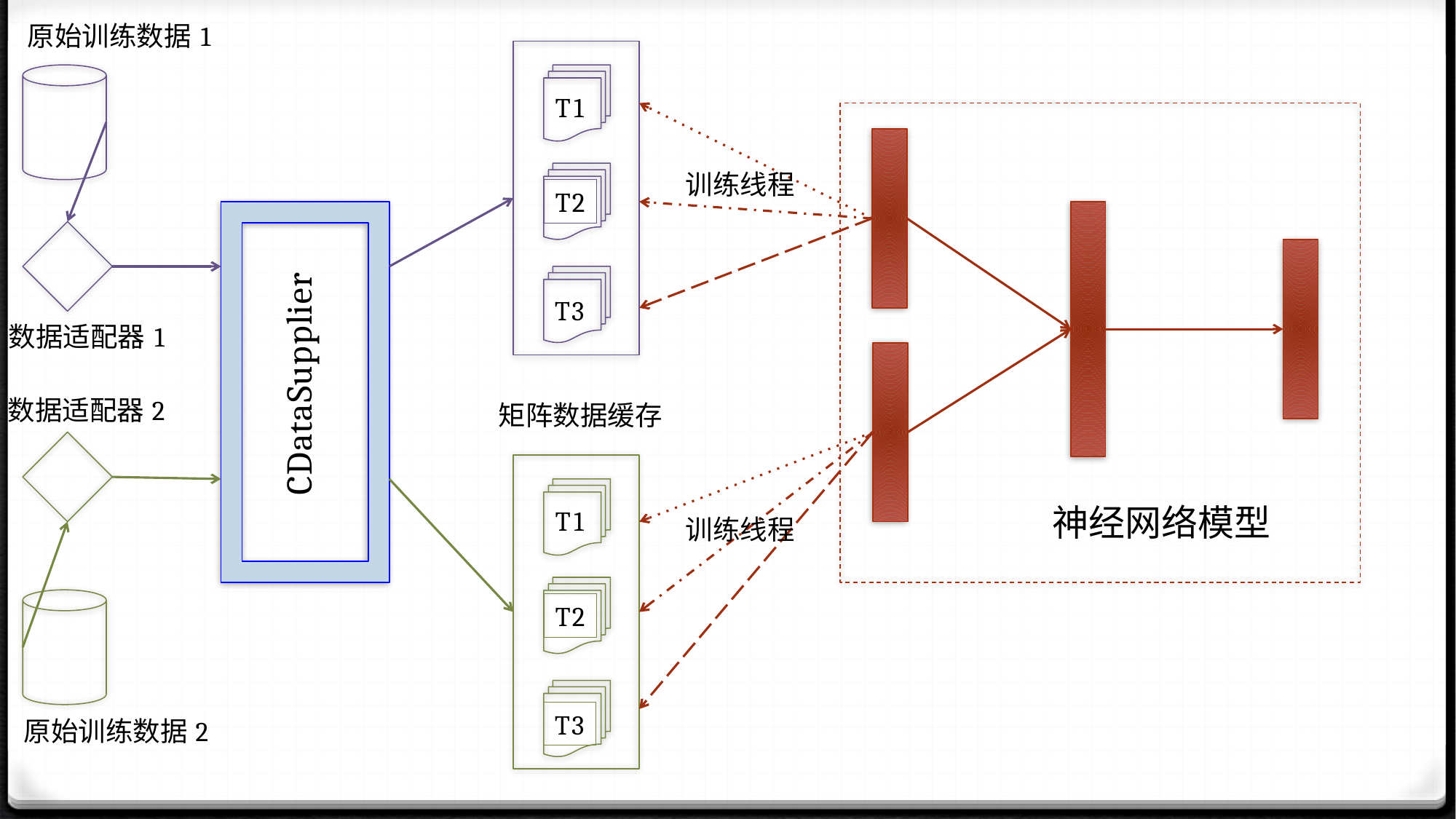

原始训练数据1

T1

训练线程

T2

CDataSupplier
T3
数据适配器1

数据适配器2
矩阵数据缓存

神经网络模型
T1
训练线程

T2

T3
原始训练数据2